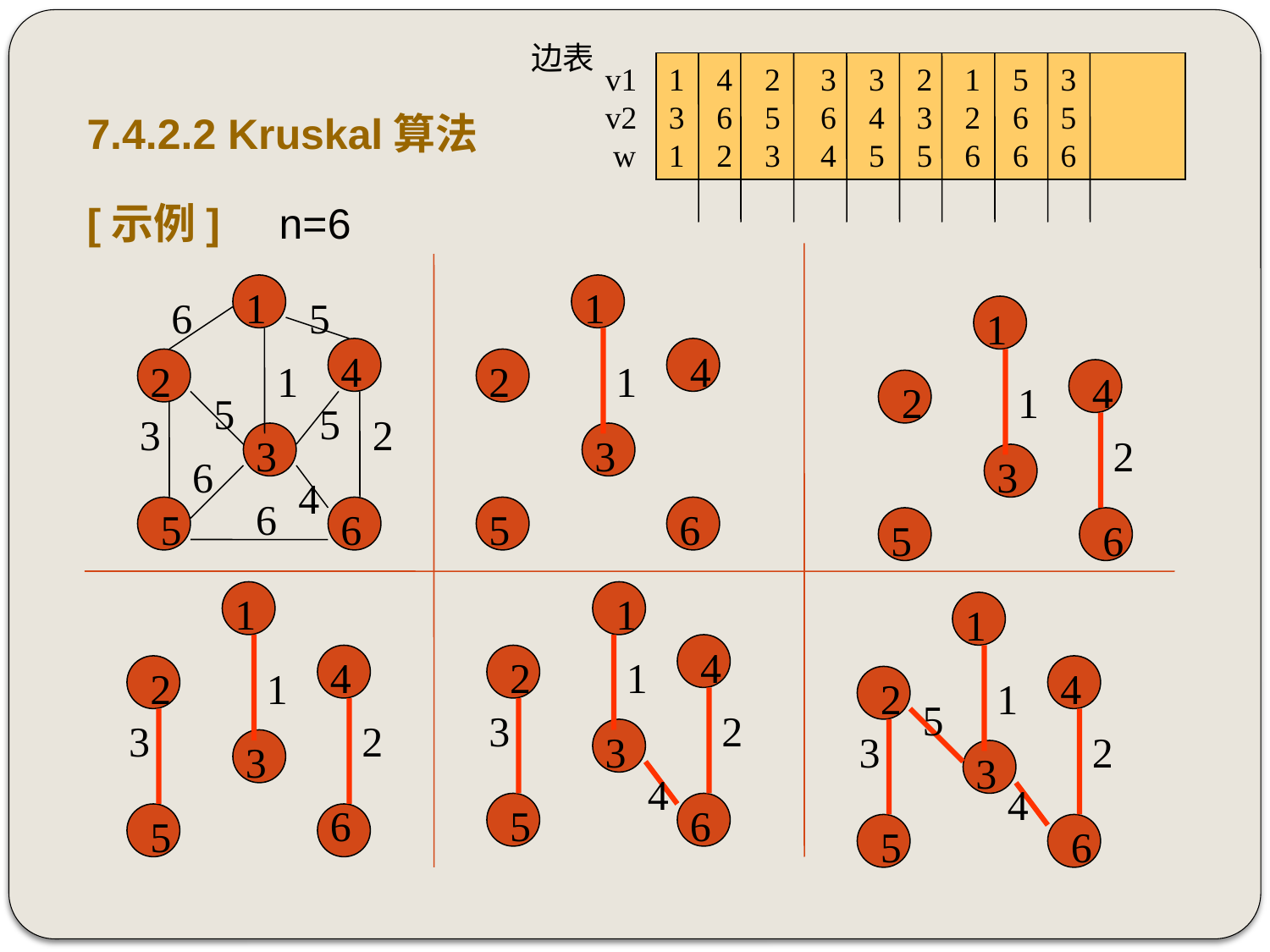

边表
v1
v2
 w
1    4    2     3    3    2    1    5    3
3    6    5     6    4    3    2    6    5
1    2    3     4    5    5    6    6    6

# 7.4.2.2 Kruskal算法
[示例]     n=6

1

1

4

2
1

3

5

6
6
5

1

4

2
1

2

3

5

6

4

2
1
5

5

3

2

3
6

4

6

5

6

1

4

2
1

3

2

3
6

5

1

4

2
1

3

2

3
4

5

6

1

4

2
1
5

3

2

3
4

5

6